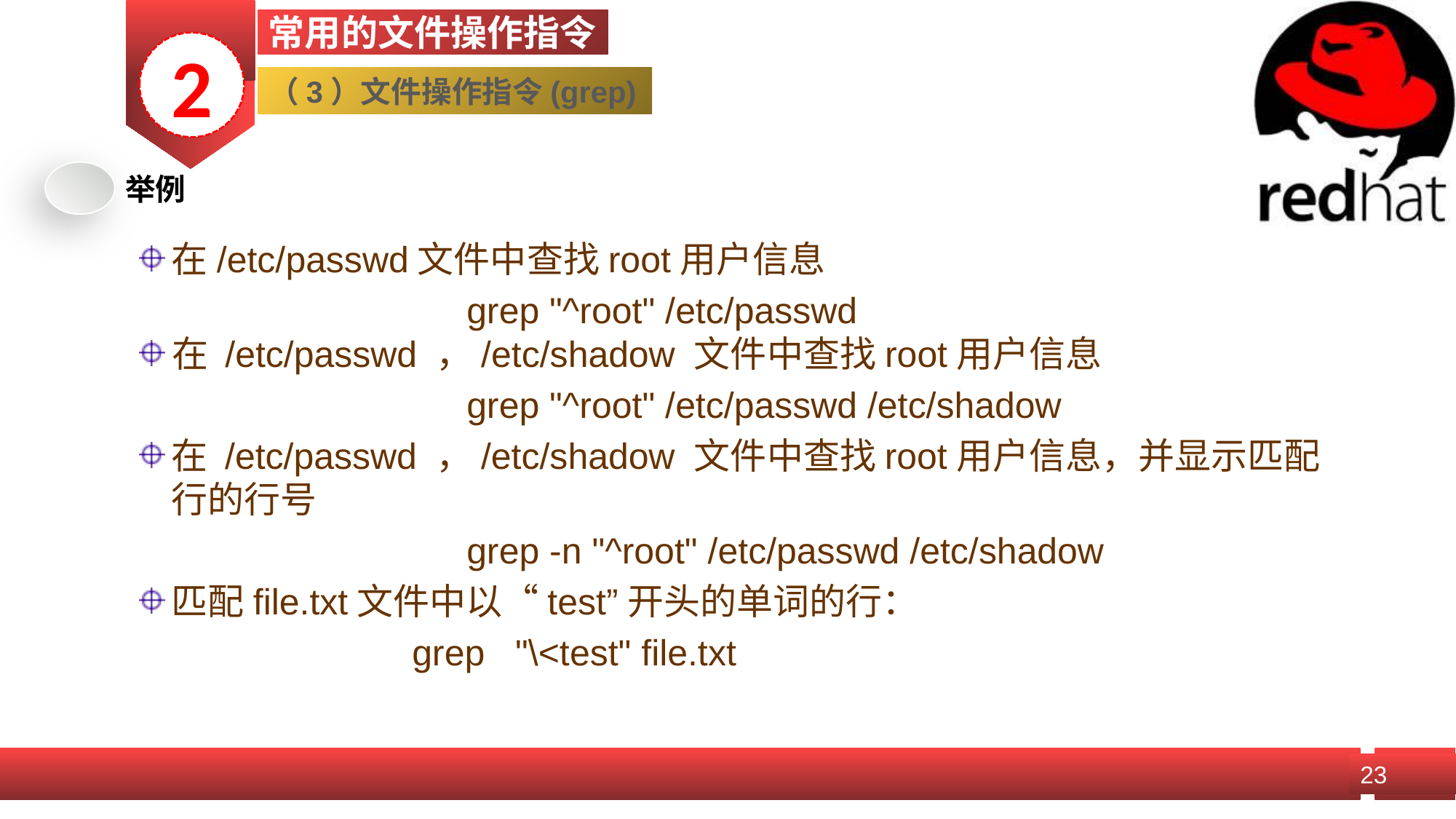

常用的文件操作指令
2
（3）文件操作指令(grep)

举例
在/etc/passwd文件中查找root用户信息
			grep "^root" /etc/passwd
在 /etc/passwd ，/etc/shadow 文件中查找root用户信息
			grep "^root" /etc/passwd /etc/shadow
在 /etc/passwd ，/etc/shadow 文件中查找root用户信息，并显示匹配行的行号
			grep -n "^root" /etc/passwd /etc/shadow
匹配file.txt文件中以“test”开头的单词的行：
		grep   "\<test" file.txt